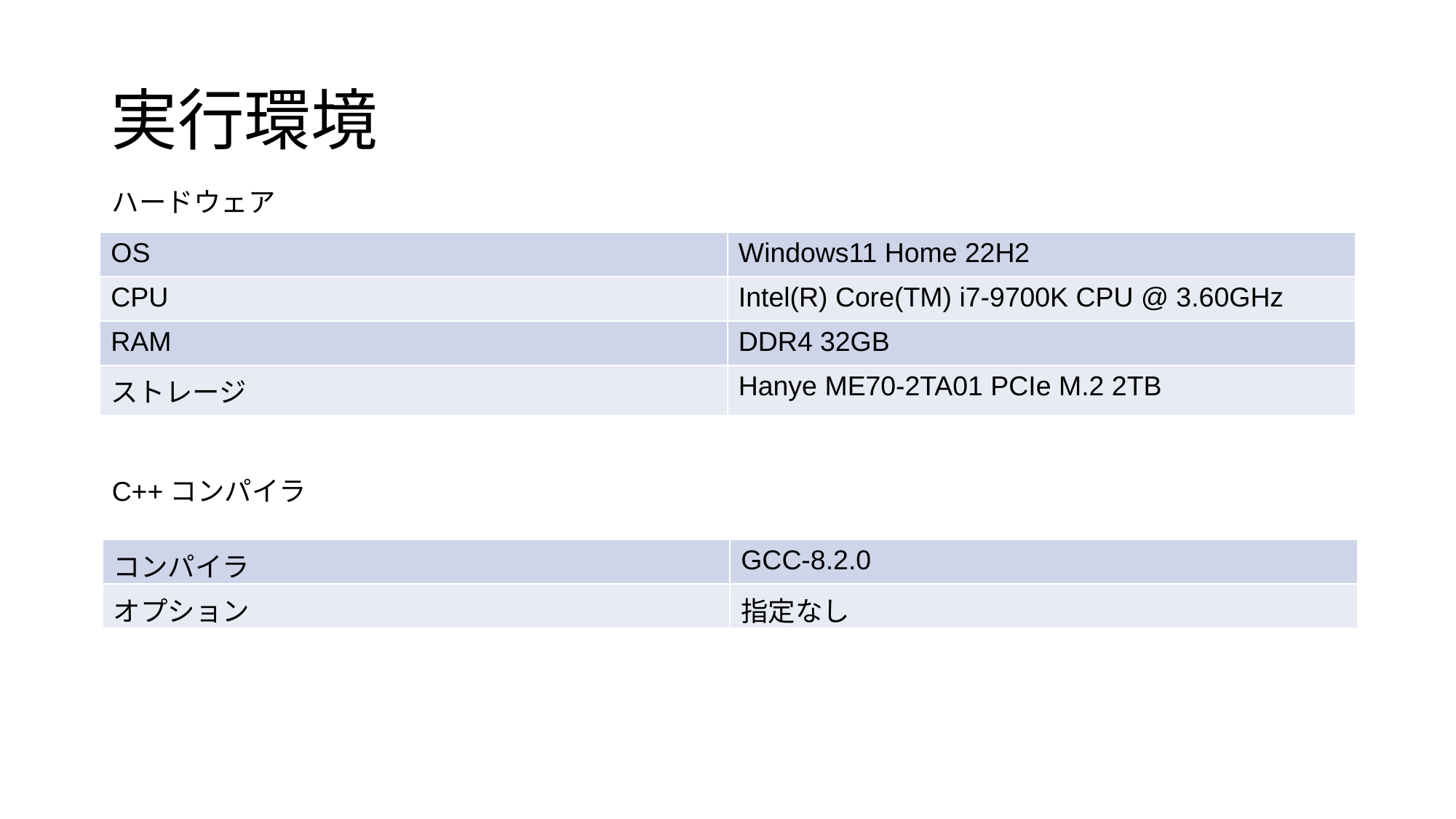

# 実行環境
ハードウェア
| OS | Windows11 Home 22H2 |
| --- | --- |
| CPU | Intel(R) Core(TM) i7-9700K CPU @ 3.60GHz |
| RAM | DDR4 32GB |
| ストレージ | Hanye ME70-2TA01 PCIe M.2 2TB |
C++コンパイラ
| コンパイラ | GCC-8.2.0 |
| --- | --- |
| オプション | 指定なし |